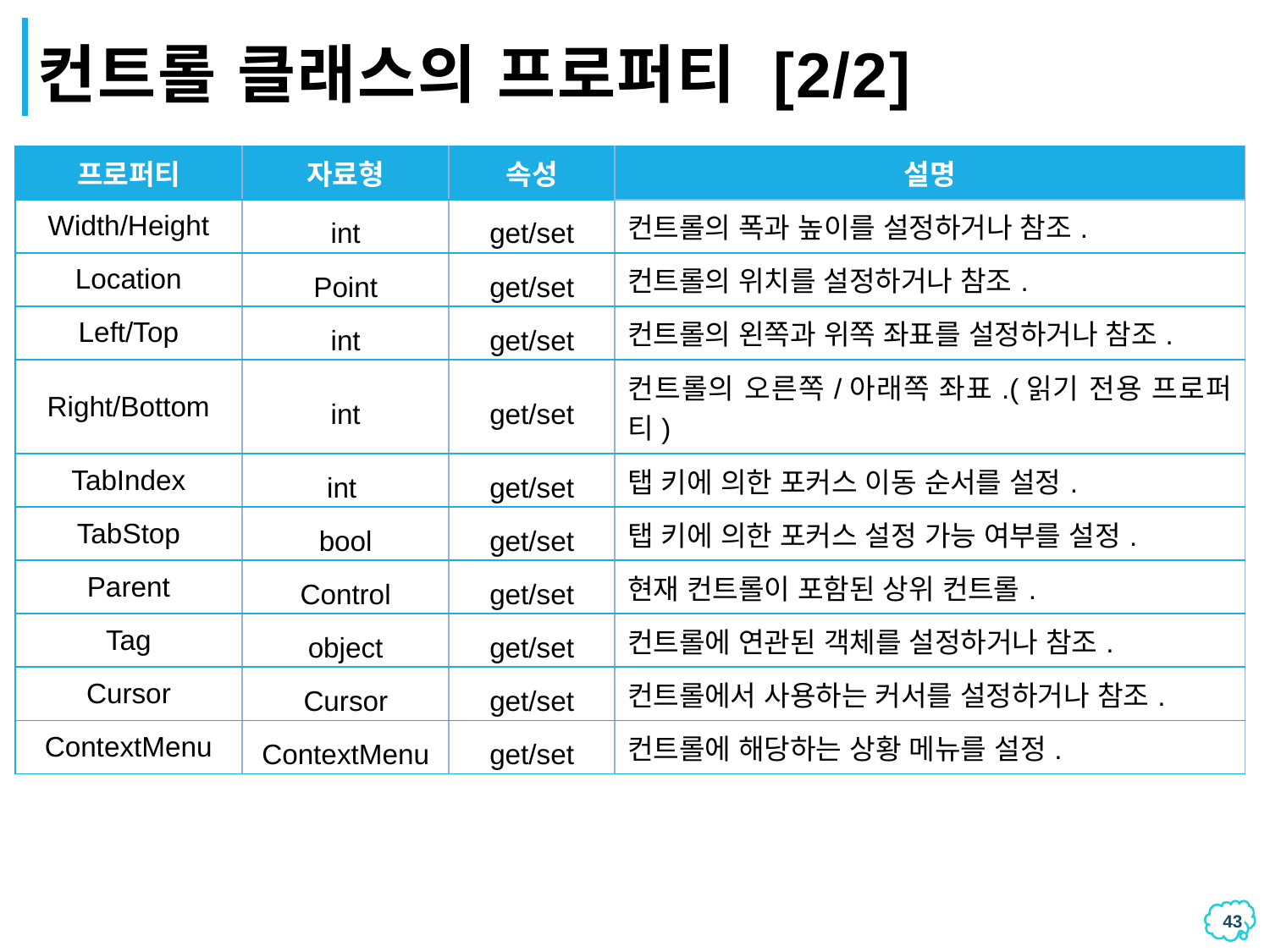

# 컨트롤 클래스의 프로퍼티 [2/2]
| 프로퍼티 | 자료형 | 속성 | 설명 |
| --- | --- | --- | --- |
| Width/Height | int | get/set | 컨트롤의 폭과 높이를 설정하거나 참조. |
| Location | Point | get/set | 컨트롤의 위치를 설정하거나 참조. |
| Left/Top | int | get/set | 컨트롤의 왼쪽과 위쪽 좌표를 설정하거나 참조. |
| Right/Bottom | int | get/set | 컨트롤의 오른쪽/아래쪽 좌표.(읽기 전용 프로퍼티) |
| TabIndex | int | get/set | 탭 키에 의한 포커스 이동 순서를 설정. |
| TabStop | bool | get/set | 탭 키에 의한 포커스 설정 가능 여부를 설정. |
| Parent | Control | get/set | 현재 컨트롤이 포함된 상위 컨트롤. |
| Tag | object | get/set | 컨트롤에 연관된 객체를 설정하거나 참조. |
| Cursor | Cursor | get/set | 컨트롤에서 사용하는 커서를 설정하거나 참조. |
| ContextMenu | ContextMenu | get/set | 컨트롤에 해당하는 상황 메뉴를 설정. |
43